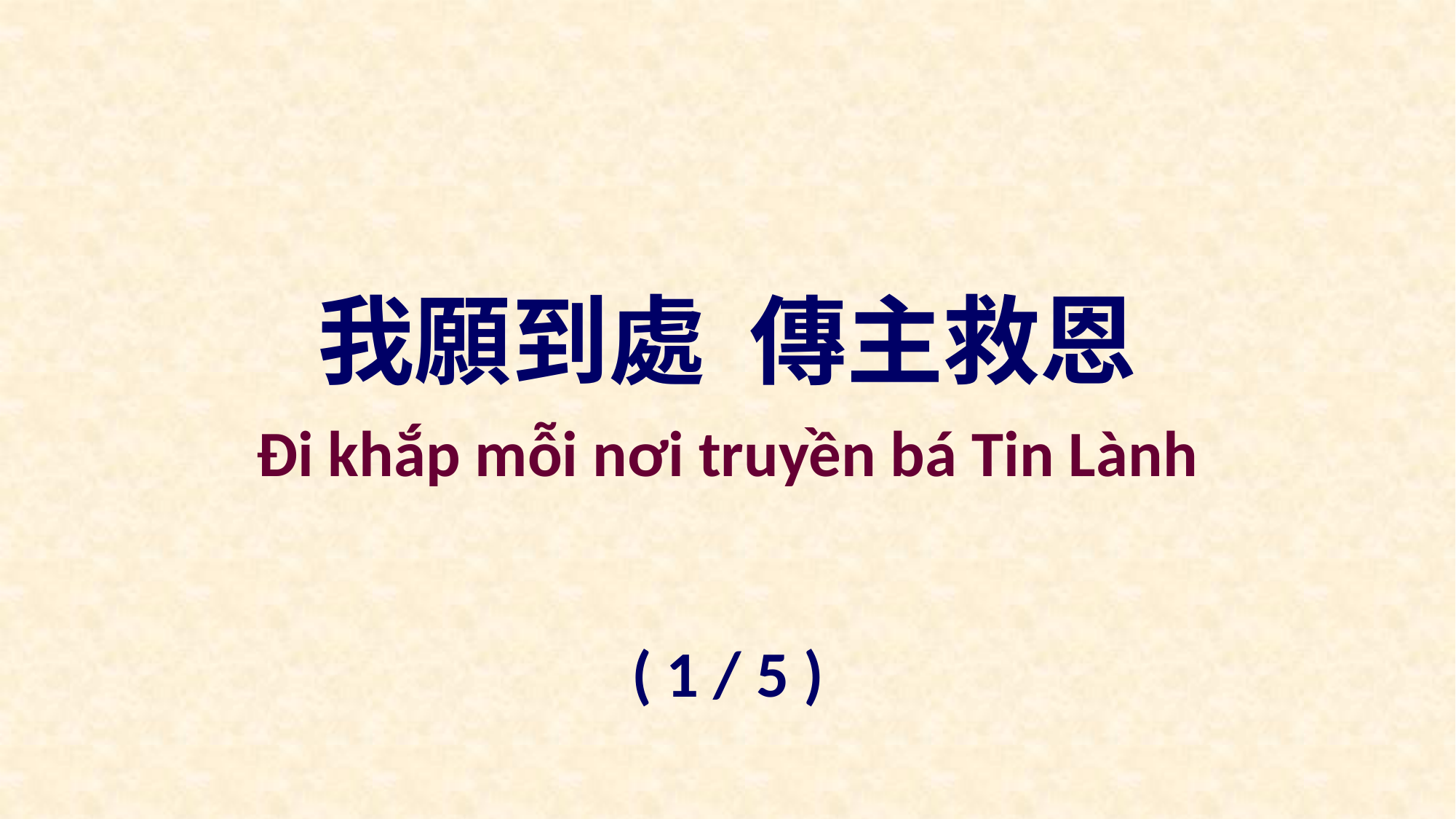

我願到處  傳主救恩
Đi khắp mỗi nơi truyền bá Tin Lành
( 1 / 5 )